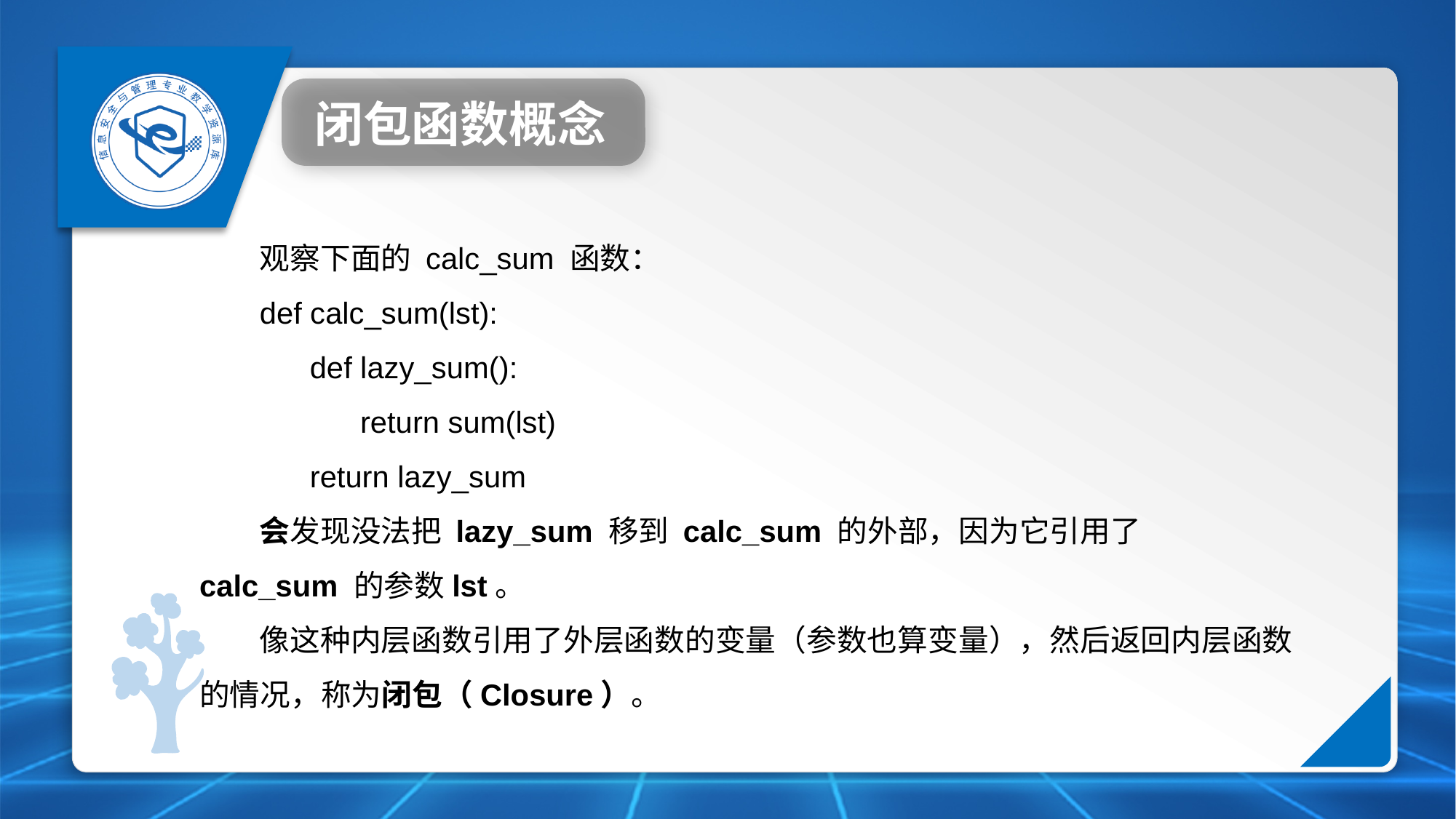

闭包函数概念
观察下面的 calc_sum 函数：
def calc_sum(lst):
      def lazy_sum():
            return sum(lst)
      return lazy_sum
会发现没法把 lazy_sum 移到 calc_sum 的外部，因为它引用了calc_sum 的参数lst。
像这种内层函数引用了外层函数的变量（参数也算变量），然后返回内层函数的情况，称为闭包（Closure）。